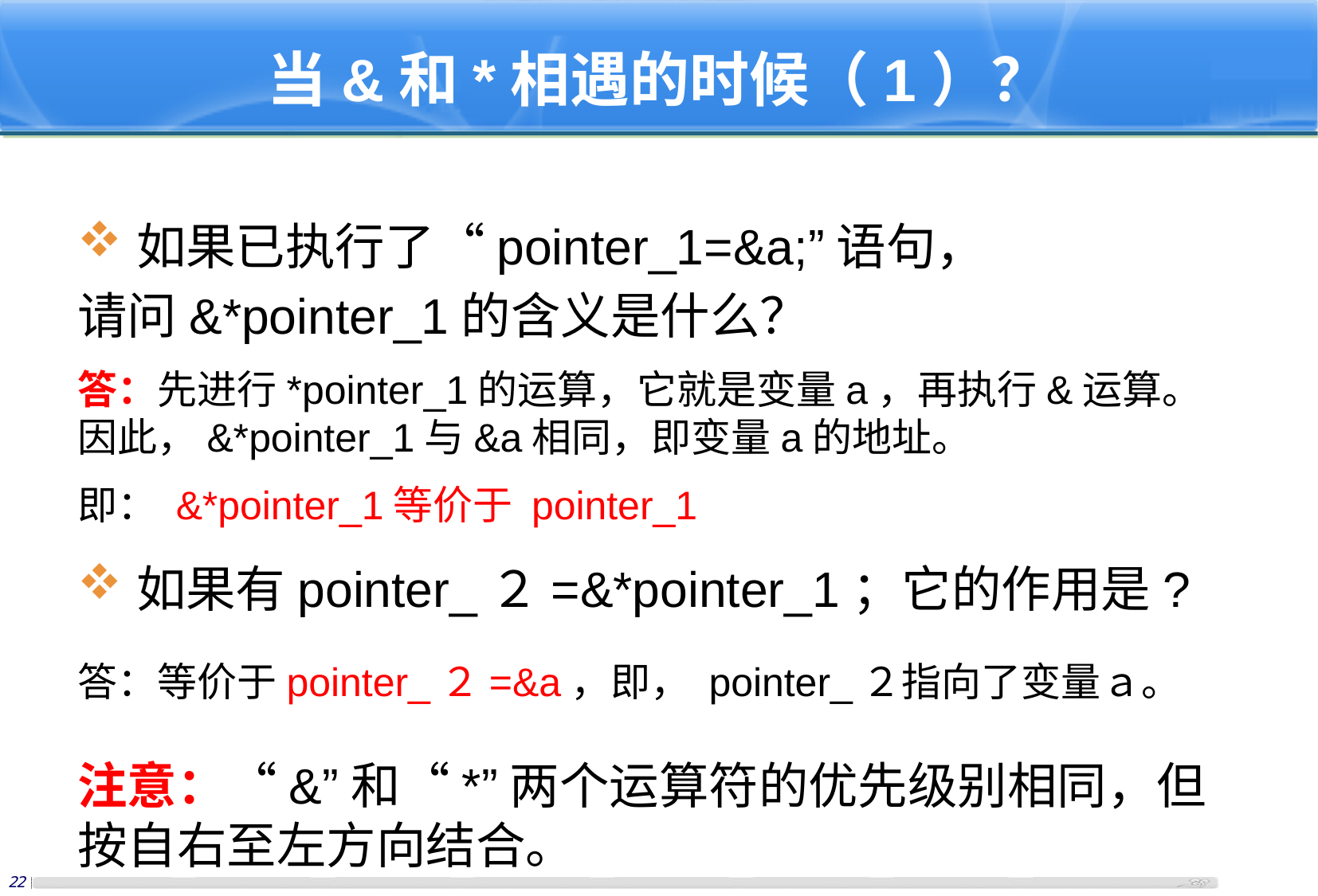

# 当&和*相遇的时候（1）？
如果已执行了“pointer_1=&a;”语句，
请问&*pointer_1的含义是什么？
答：先进行*pointer_1的运算，它就是变量a，再执行&运算。因此，&*pointer_1与&a相同，即变量a的地址。
即： &*pointer_1等价于 pointer_1
如果有pointer_２=&*pointer_1；它的作用是?
答：等价于pointer_２=&a，即， pointer_２指向了变量ａ。
注意：“&”和“*”两个运算符的优先级别相同，但按自右至左方向结合。